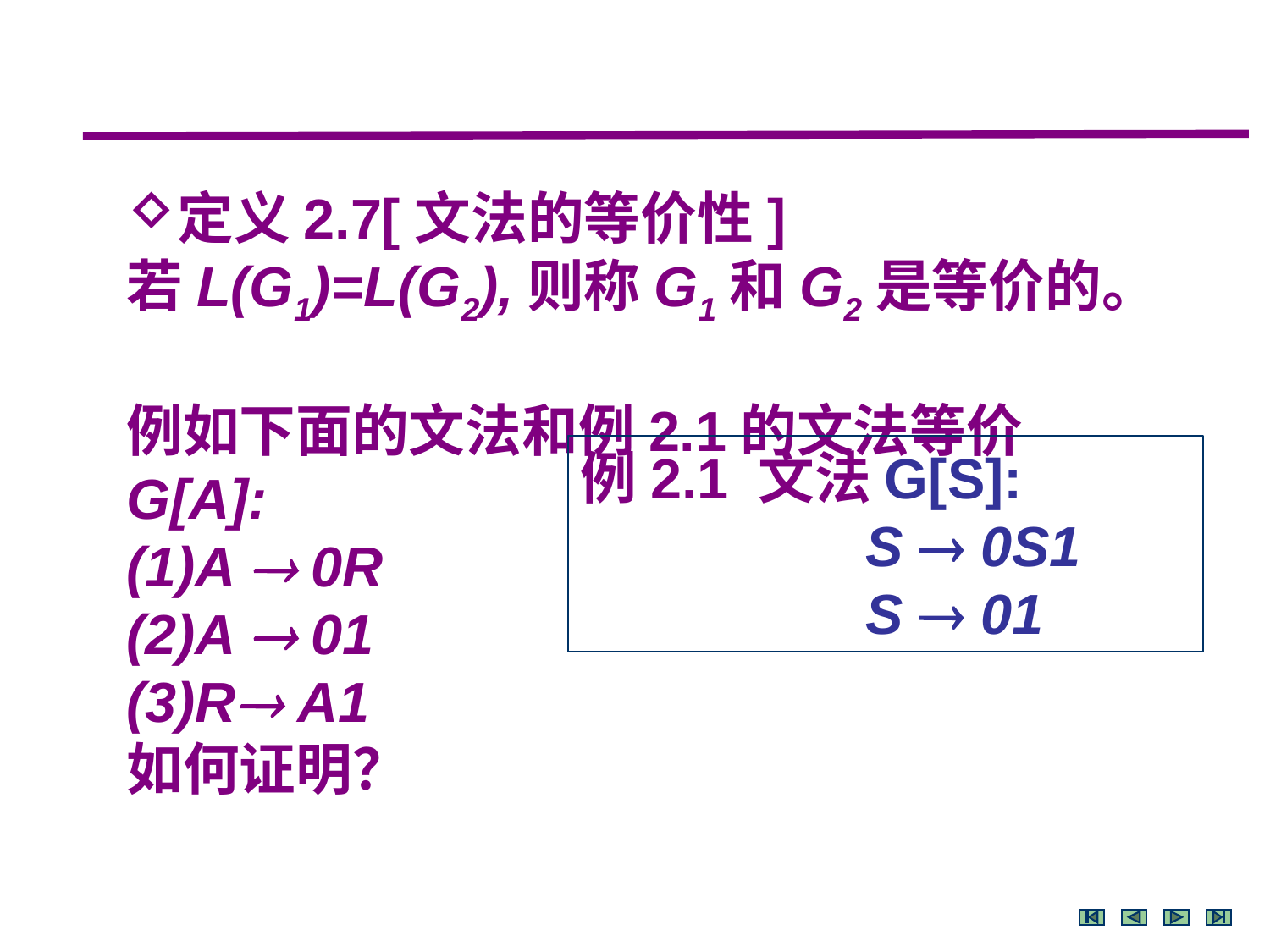

定义2.7[文法的等价性]
若L(G1)=L(G2),则称G1和G2是等价的。
例如下面的文法和例2.1的文法等价
G[A]:
(1)A → 0R
(2)A → 01
(3)R→ A1
如何证明？

例2.1 文法G[S]:
		  S → 0S1
	  	  S → 01